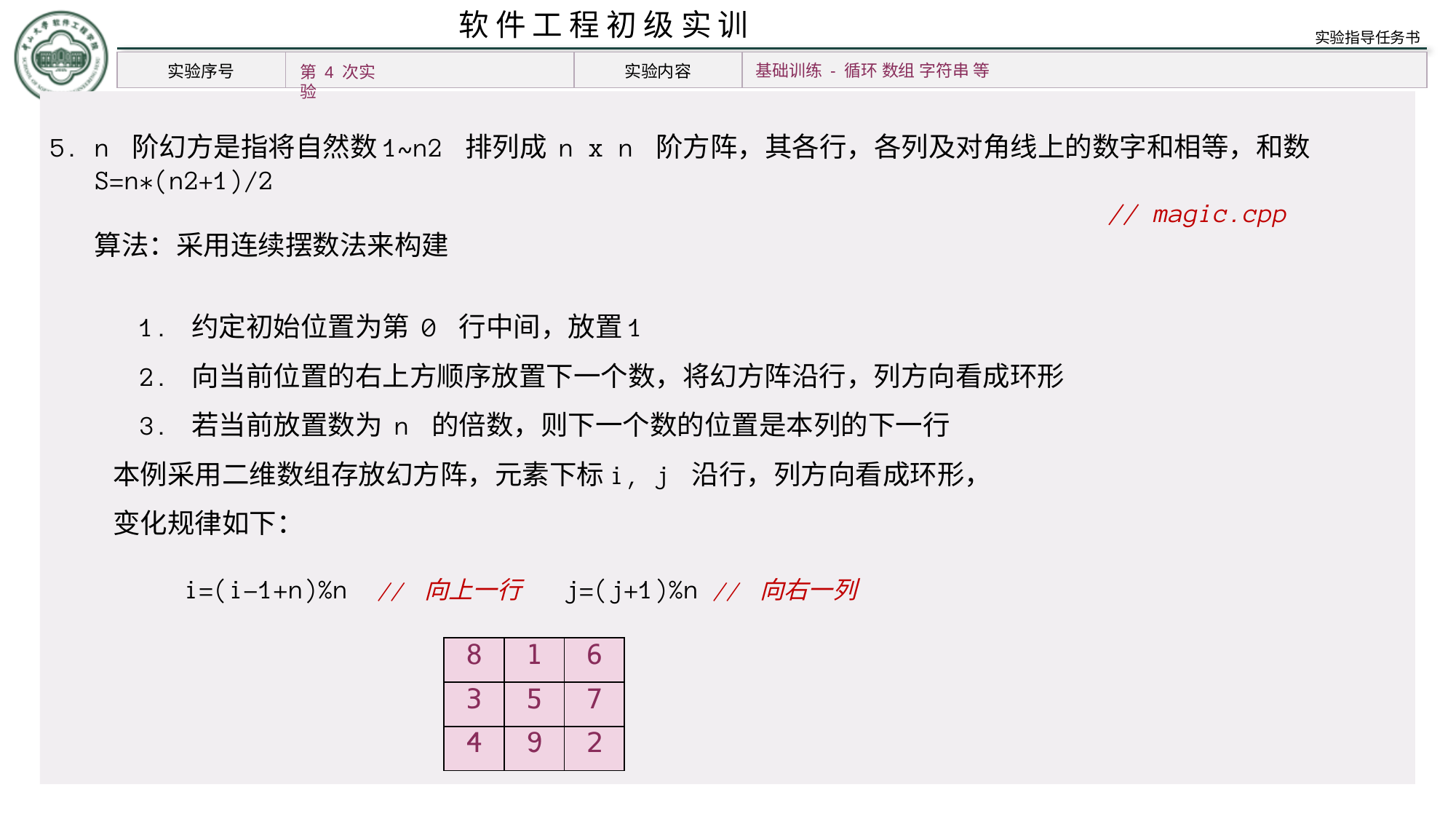

基础训练 - 循环 数组 字符串 等
第 4 次实验

5. n 阶幻方是指将自然数1~n2 排列成 n x n 阶方阵，其各行，各列及对角线上的数字和相等，和数
   S=n*(n2+1)/2
                                                                       // magic.cpp
      算法：采用连续摆数法来构建

      1. 约定初始位置为第 0 行中间，放置1
      2. 向当前位置的右上方顺序放置下一个数，将幻方阵沿行，列方向看成环形
      3. 若当前放置数为 n 的倍数，则下一个数的位置是本列的下一行
         本例采用二维数组存放幻方阵，元素下标i, j 沿行，列方向看成环形，
         变化规律如下：

         i=(i-1+n)%n  // 向上一行       j=(j+1)%n // 向右一列

| 8 | 1 | 6 |
| --- | --- | --- |
| 3 | 5 | 7 |
| 4 | 9 | 2 |